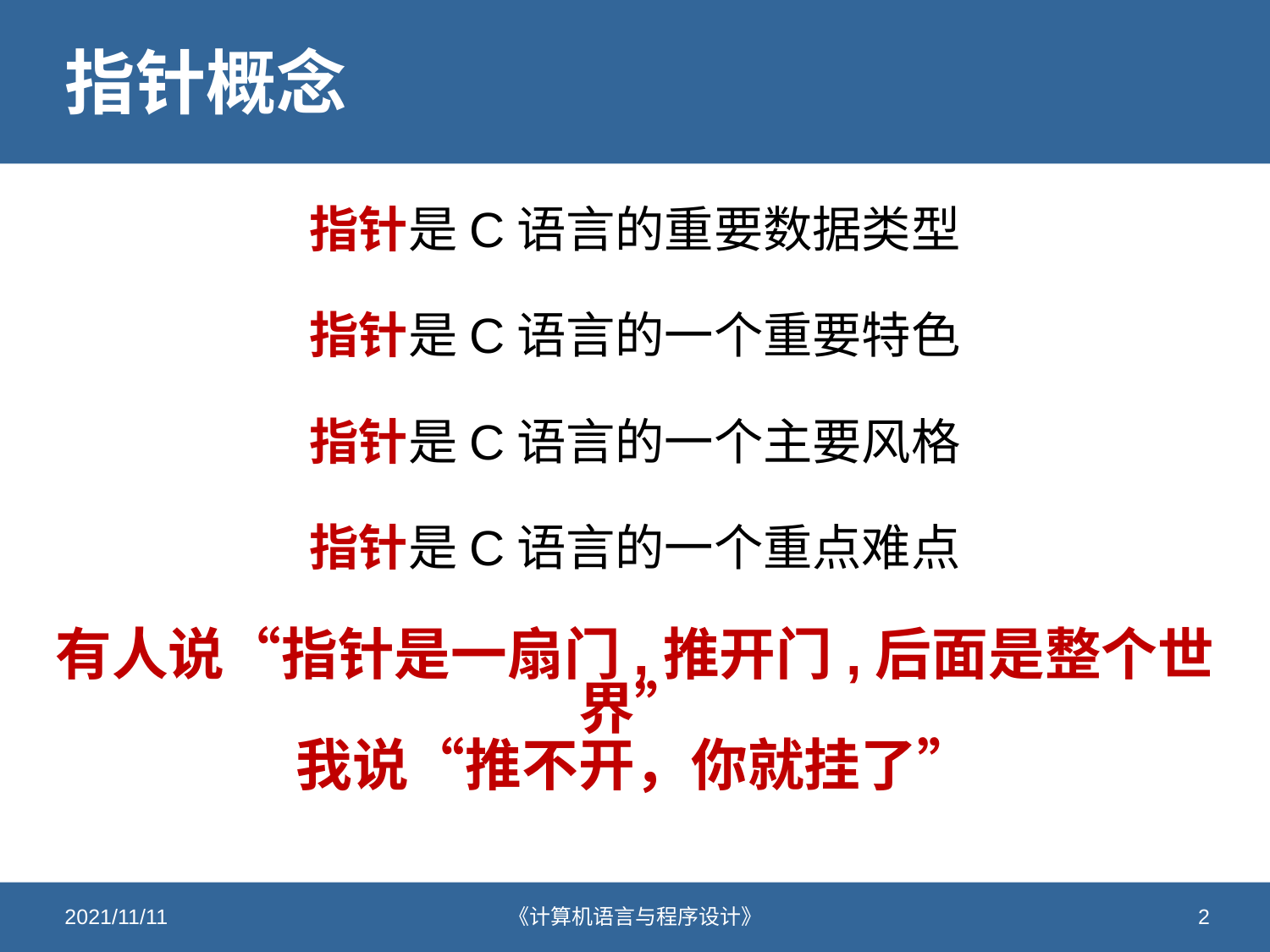

# 指针概念
指针是C语言的重要数据类型
指针是C语言的一个重要特色
指针是C语言的一个主要风格
指针是C语言的一个重点难点

有人说“指针是一扇门,推开门,后面是整个世界”
我说“推不开，你就挂了”
2021/11/11
《计算机语言与程序设计》
2